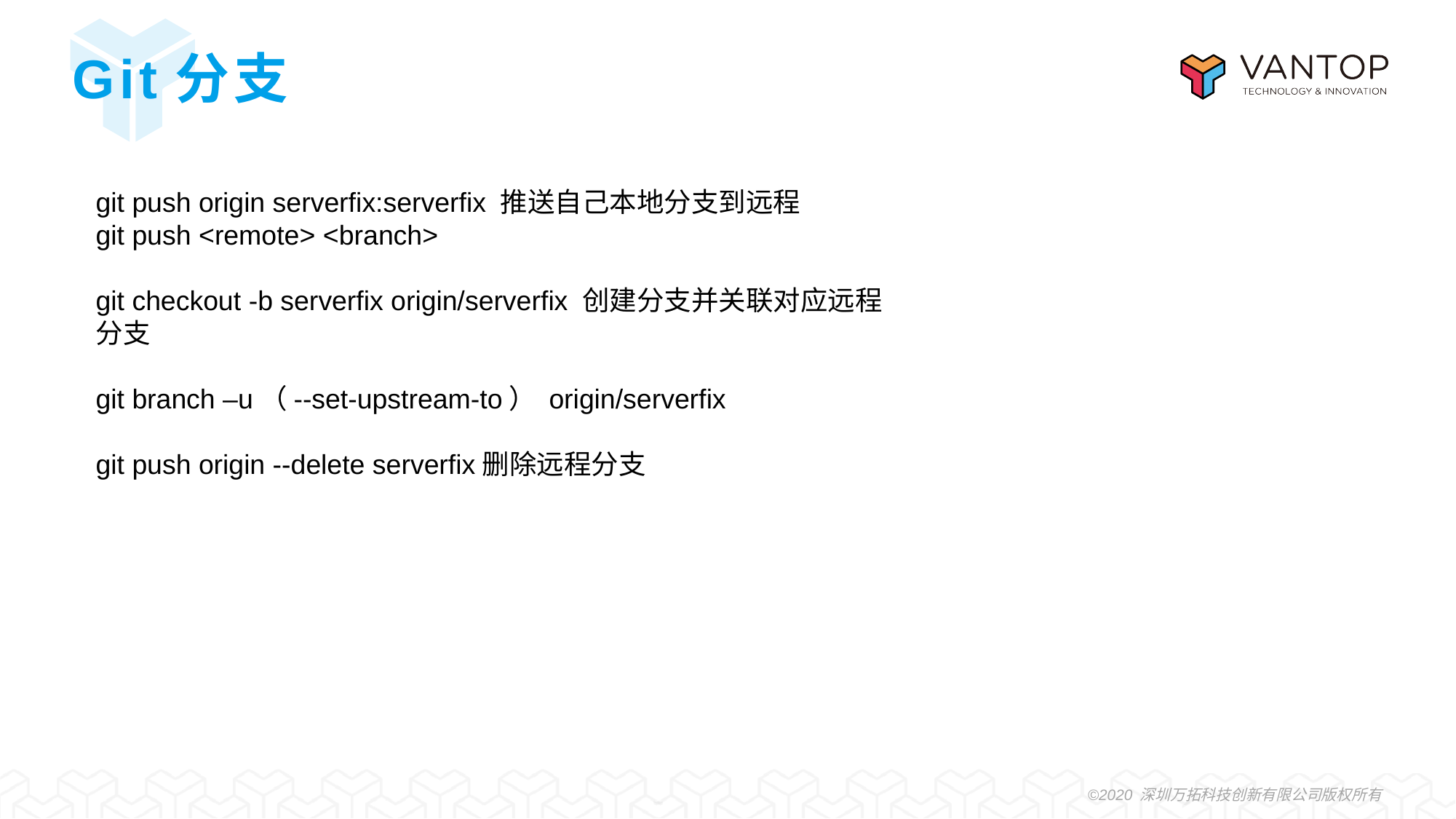

# Git分支

git push origin serverfix:serverfix 推送自己本地分支到远程
git push <remote> <branch>

git checkout -b serverfix origin/serverfix 创建分支并关联对应远程分支

git branch –u（--set-upstream-to） origin/serverfix

git push origin --delete serverfix删除远程分支